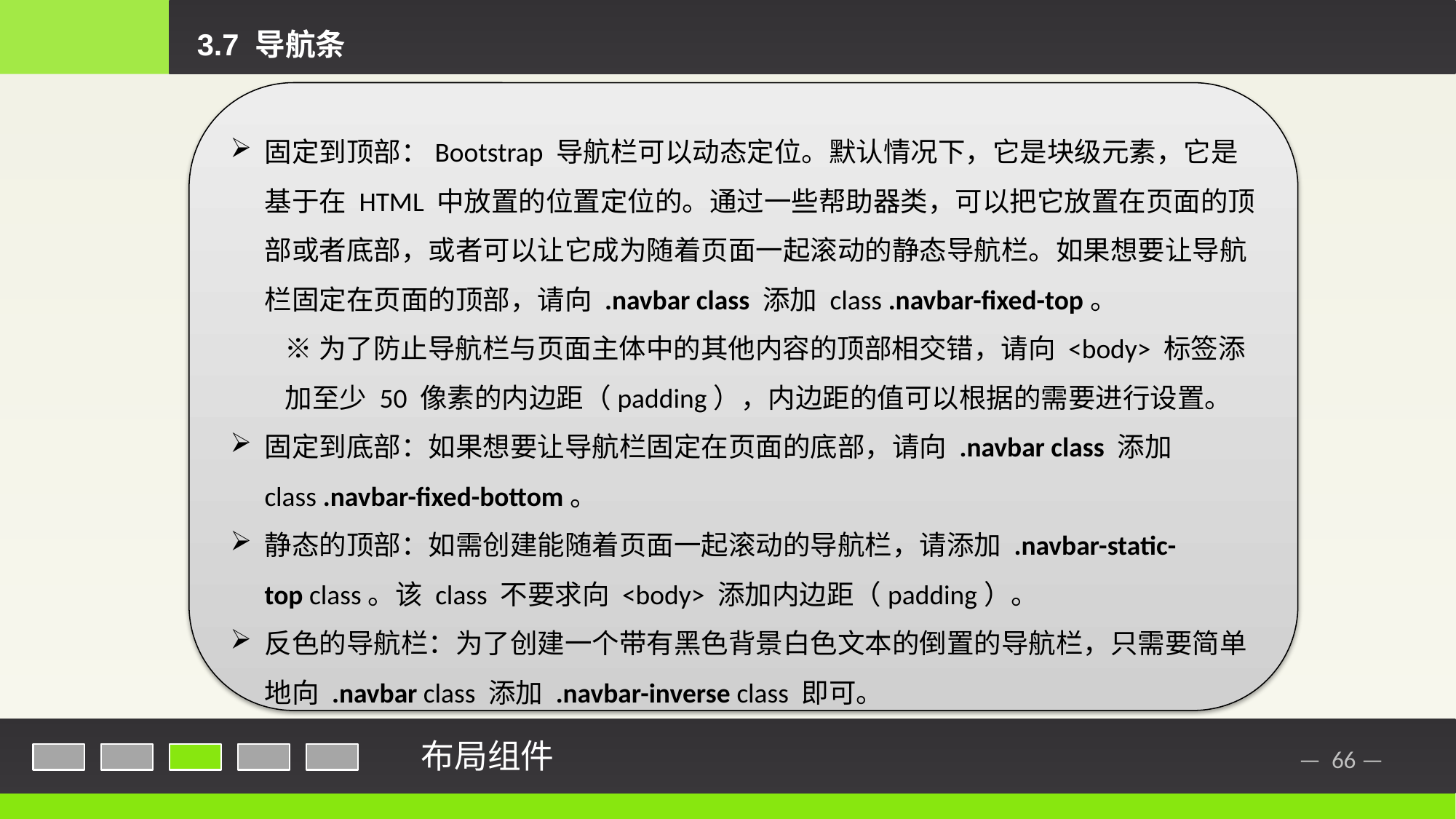

3.7 导航条
固定到顶部：Bootstrap 导航栏可以动态定位。默认情况下，它是块级元素，它是基于在 HTML 中放置的位置定位的。通过一些帮助器类，可以把它放置在页面的顶部或者底部，或者可以让它成为随着页面一起滚动的静态导航栏。如果想要让导航栏固定在页面的顶部，请向 .navbar class 添加 class .navbar-fixed-top。
※为了防止导航栏与页面主体中的其他内容的顶部相交错，请向 <body> 标签添加至少 50 像素的内边距（padding），内边距的值可以根据的需要进行设置。
固定到底部：如果想要让导航栏固定在页面的底部，请向 .navbar class 添加 class .navbar-fixed-bottom。
静态的顶部：如需创建能随着页面一起滚动的导航栏，请添加 .navbar-static-top class。该 class 不要求向 <body> 添加内边距（padding）。
反色的导航栏：为了创建一个带有黑色背景白色文本的倒置的导航栏，只需要简单地向 .navbar class 添加 .navbar-inverse class 即可。